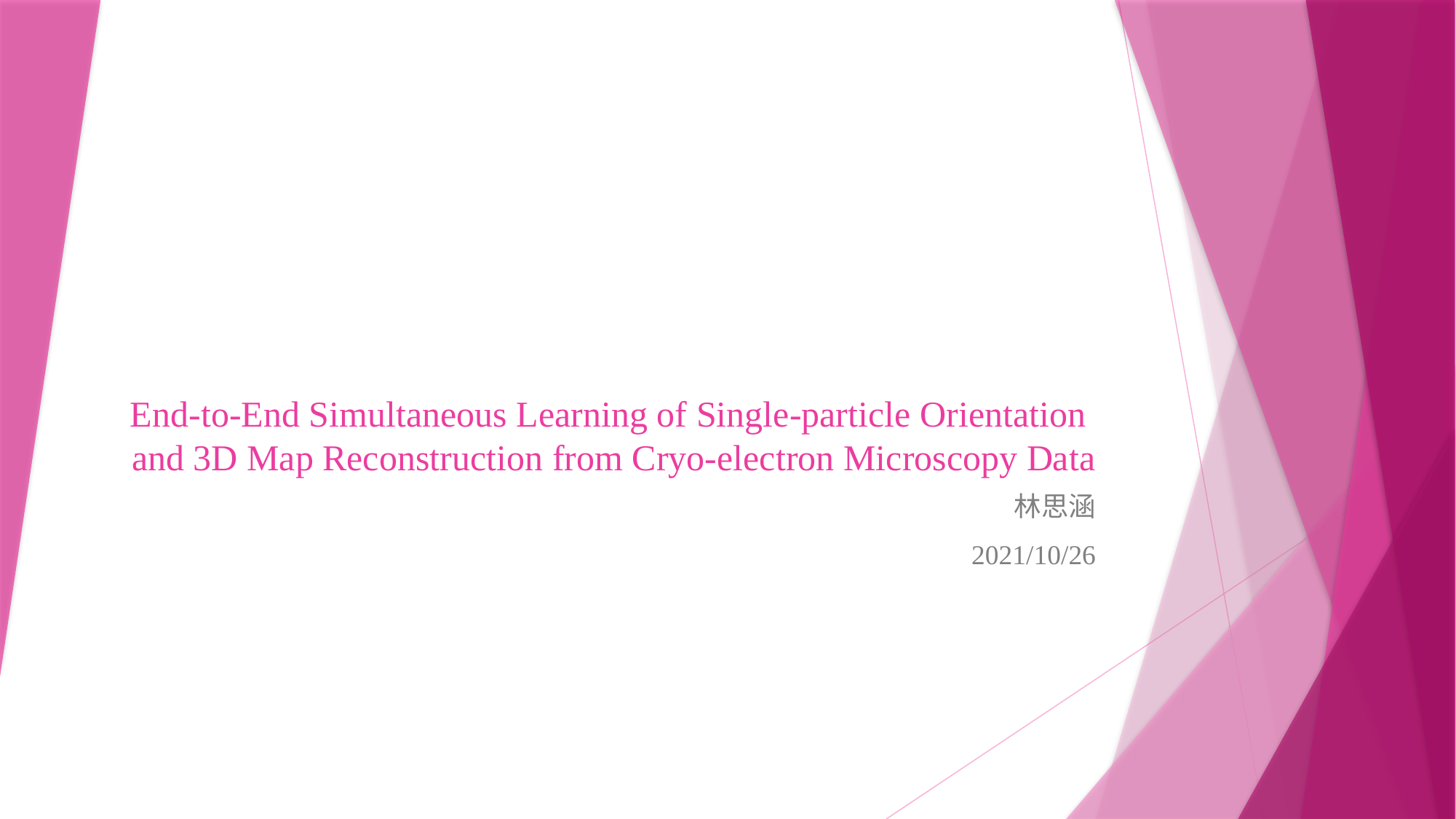

# End-to-End Simultaneous Learning of Single-particle Orientation and 3D Map Reconstruction from Cryo-electron Microscopy Data
林思涵
2021/10/26